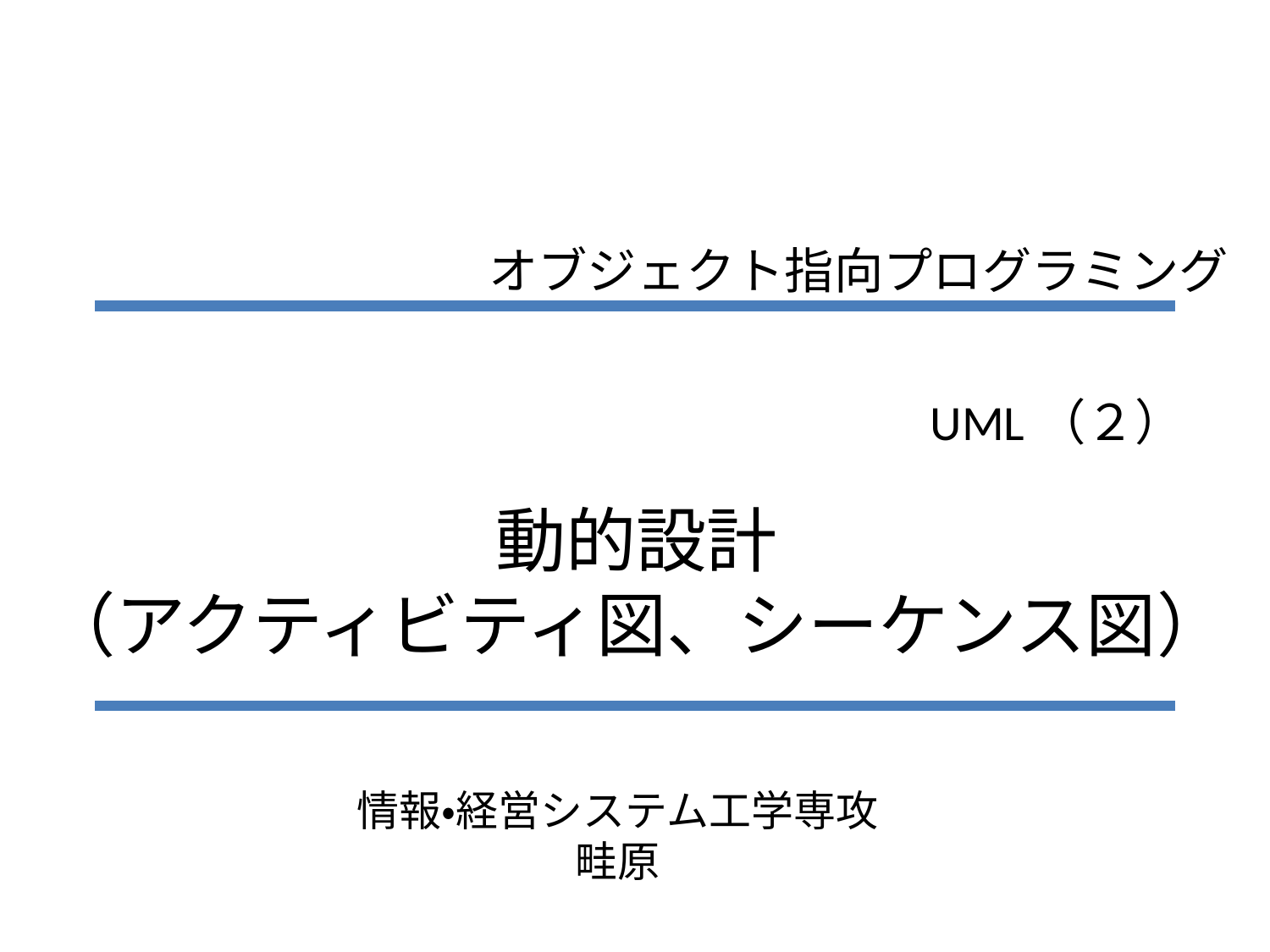

オブジェクト指向プログラミング
UML（２）
動的設計
（アクティビティ図、シーケンス図）
情報・経営システム工学専攻
畦原